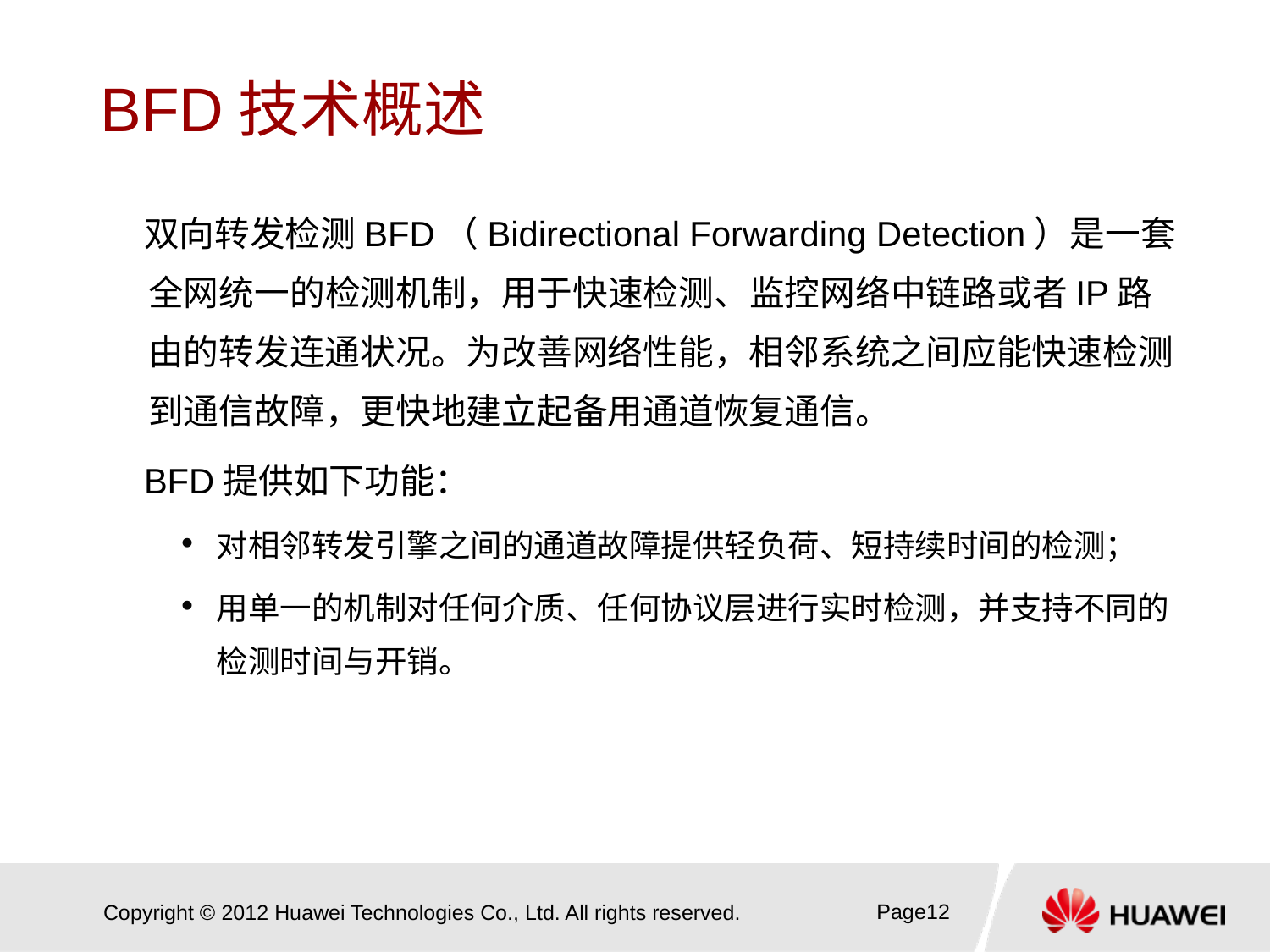

# BFD技术概述
双向转发检测BFD（Bidirectional Forwarding Detection）是一套全网统一的检测机制，用于快速检测、监控网络中链路或者IP路由的转发连通状况。为改善网络性能，相邻系统之间应能快速检测到通信故障，更快地建立起备用通道恢复通信。
BFD提供如下功能：
对相邻转发引擎之间的通道故障提供轻负荷、短持续时间的检测；
用单一的机制对任何介质、任何协议层进行实时检测，并支持不同的检测时间与开销。

Page12